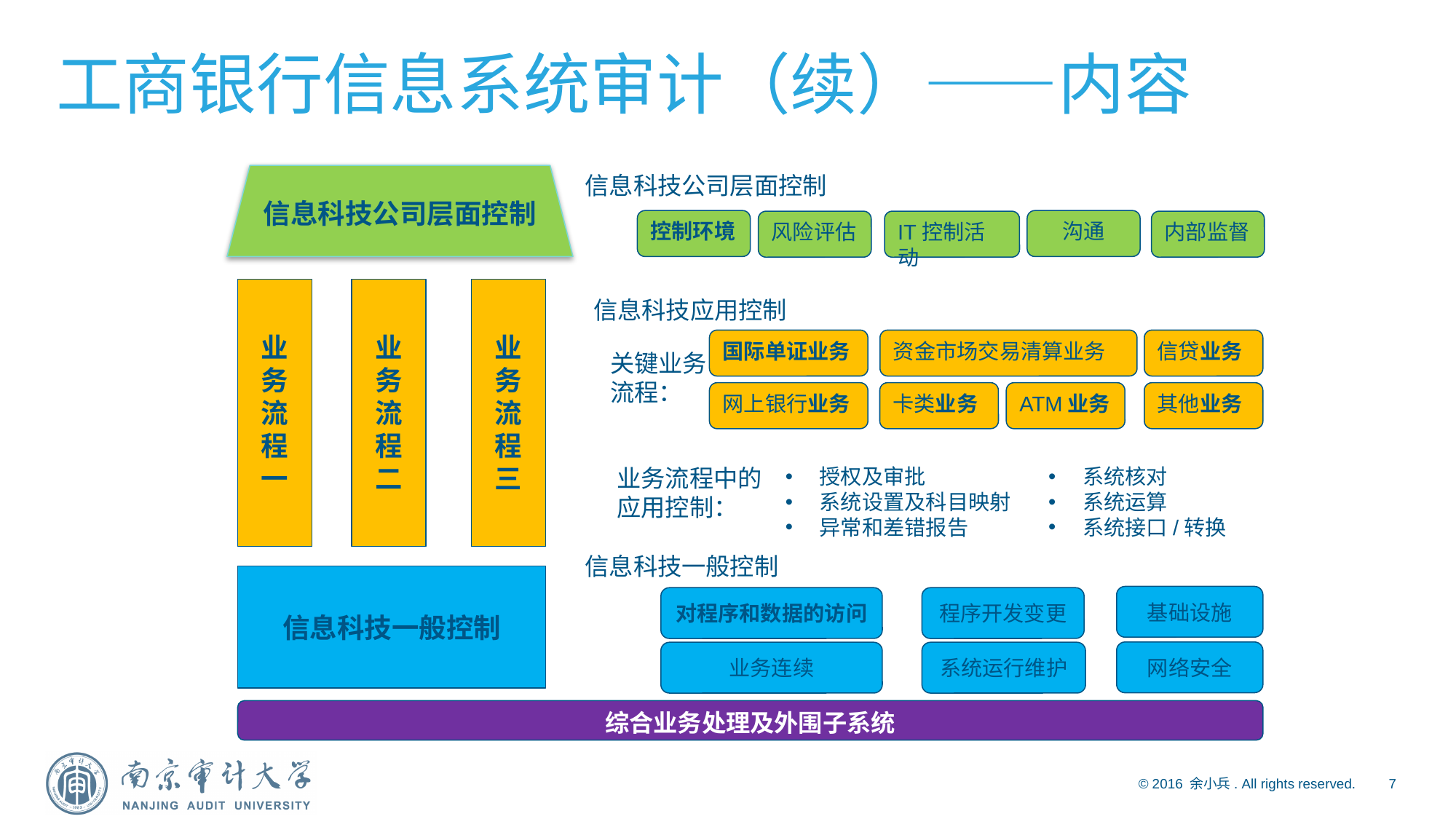

# 工商银行信息系统审计（续）——内容
信息科技公司层面控制
信息科技公司层面控制
控制环境
沟通
风险评估
IT控制活动
内部监督
业务流程一
业务流程二
业务流程三
信息科技应用控制
国际单证业务
资金市场交易清算业务
信贷业务
关键业务
流程：
网上银行业务
卡类业务
ATM业务
其他业务
业务流程中的
应用控制：
授权及审批
系统设置及科目映射
异常和差错报告
系统核对
系统运算
系统接口/转换
信息科技一般控制
信息科技一般控制
基础设施
对程序和数据的访问
程序开发变更
网络安全
业务连续
系统运行维护
综合业务处理及外围子系统